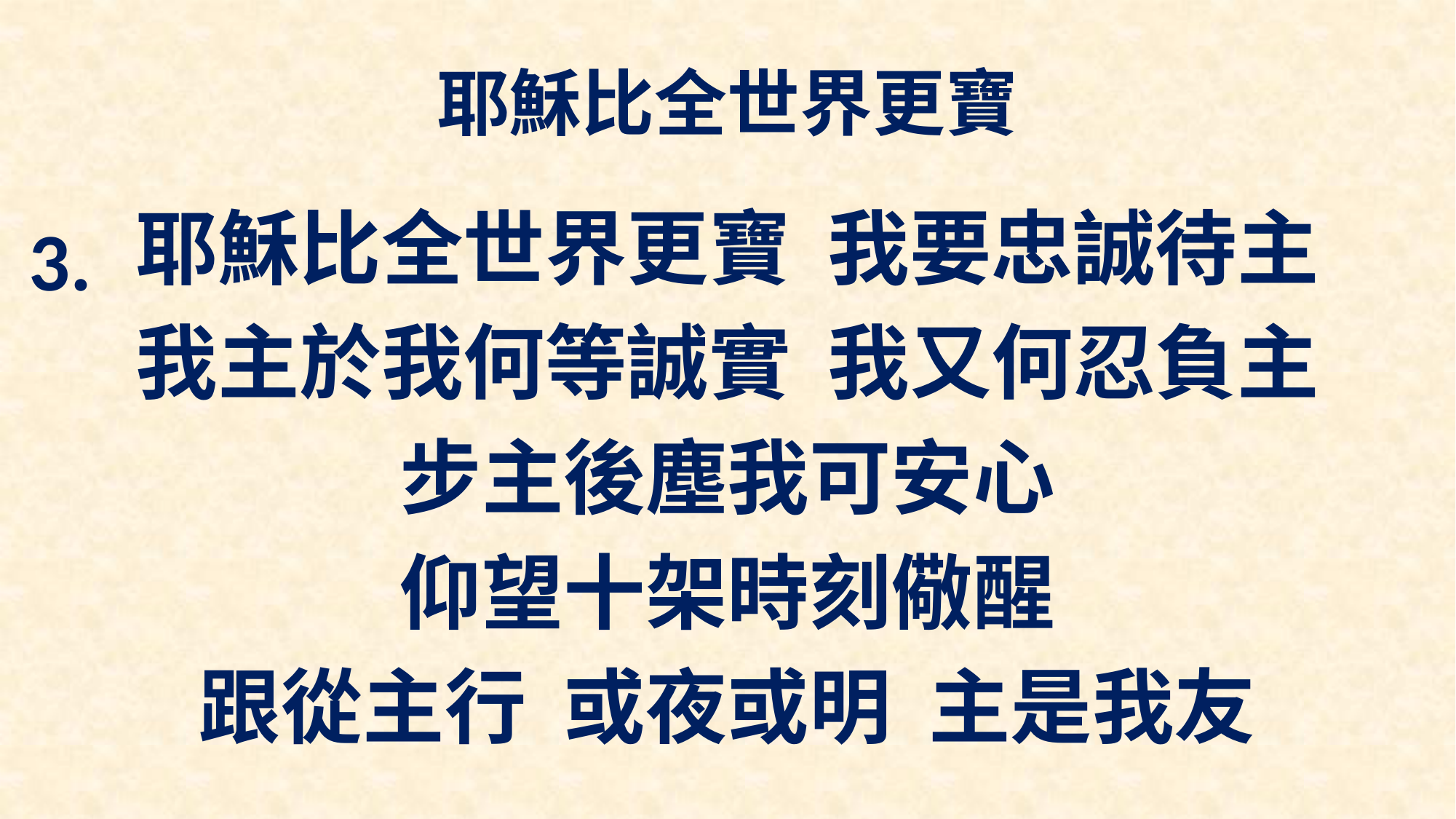

# 耶穌比全世界更寶
耶穌比全世界更寶  我要忠誠待主
我主於我何等誠實  我又何忍負主
步主後塵我可安心
仰望十架時刻儆醒
跟從主行  或夜或明  主是我友
3.